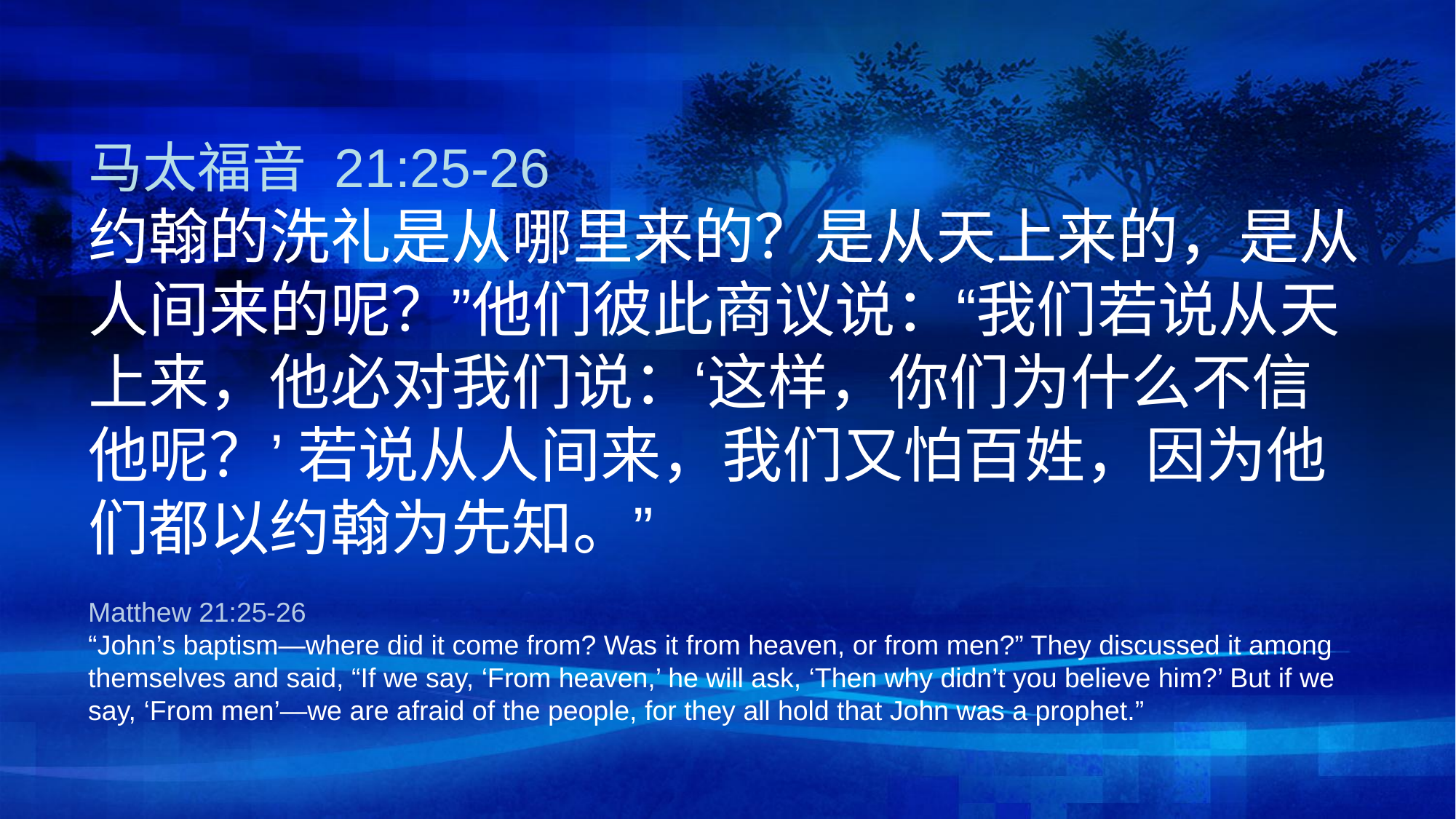

马太福音 21:25-26
约翰的洗礼是从哪里来的？是从天上来的，是从人间来的呢？”他们彼此商议说：“我们若说从天上来，他必对我们说：‘这样，你们为什么不信他呢？’ 若说从人间来，我们又怕百姓，因为他们都以约翰为先知。”

Matthew 21:25-26
“John’s baptism—where did it come from? Was it from heaven, or from men?” They discussed it among themselves and said, “If we say, ‘From heaven,’ he will ask, ‘Then why didn’t you believe him?’ But if we say, ‘From men’—we are afraid of the people, for they all hold that John was a prophet.”